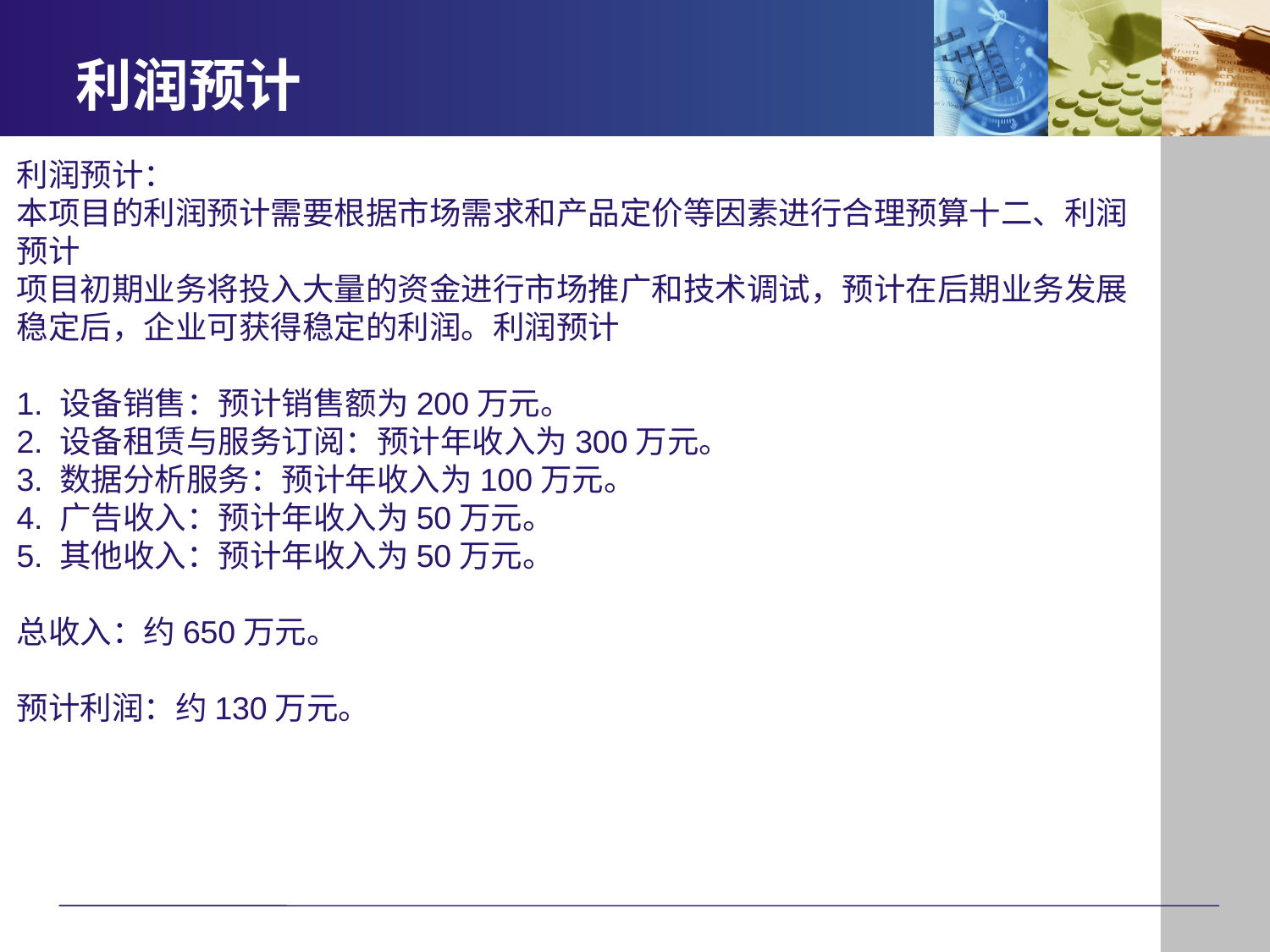

# 利润预计
利润预计：
本项目的利润预计需要根据市场需求和产品定价等因素进行合理预算十二、利润预计
项目初期业务将投入大量的资金进行市场推广和技术调试，预计在后期业务发展稳定后，企业可获得稳定的利润。利润预计

1. 设备销售：预计销售额为200万元。
2. 设备租赁与服务订阅：预计年收入为300万元。
3. 数据分析服务：预计年收入为100万元。
4. 广告收入：预计年收入为50万元。
5. 其他收入：预计年收入为50万元。

总收入：约650万元。

预计利润：约130万元。